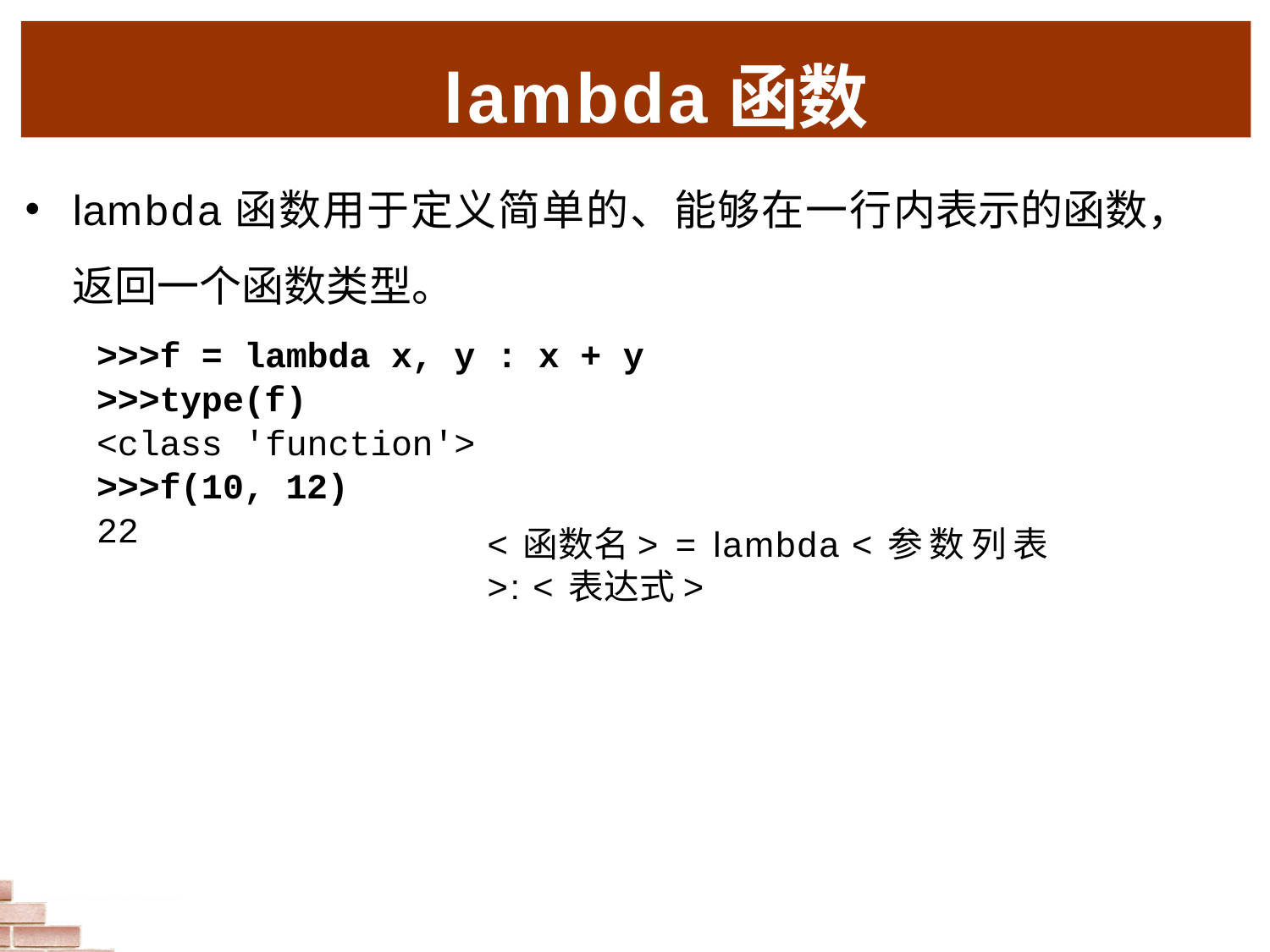

# lambda函数
lambda函数用于定义简单的、能够在一行内表示的函数，返回一个函数类型。
>>>f = lambda x, y : x + y
>>>type(f)
<class 'function'>
>>>f(10, 12)
22
<函数名> = lambda <参数列表>: <表达式>